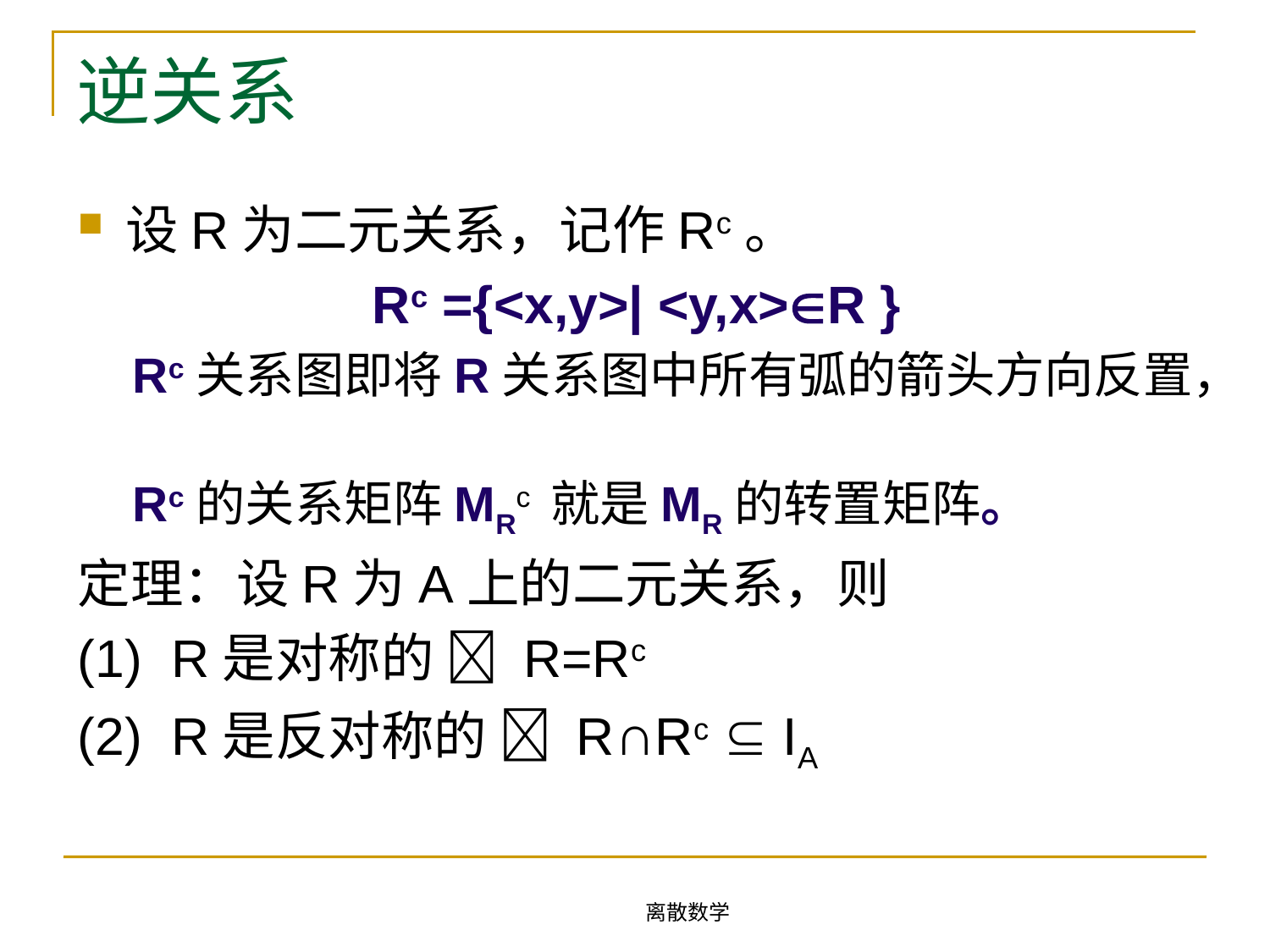

# 逆关系
设R为二元关系，记作Rc。
Rc ={<x,y>| <y,x>∈R }
    Rc关系图即将R关系图中所有弧的箭头方向反置，
    Rc的关系矩阵MRc 就是MR的转置矩阵。
定理：设R为A上的二元关系，则
(1)  R是对称的 ⇔ R=Rc
(2)  R是反对称的 ⇔ R∩Rc ⊆ IA

离散数学
4